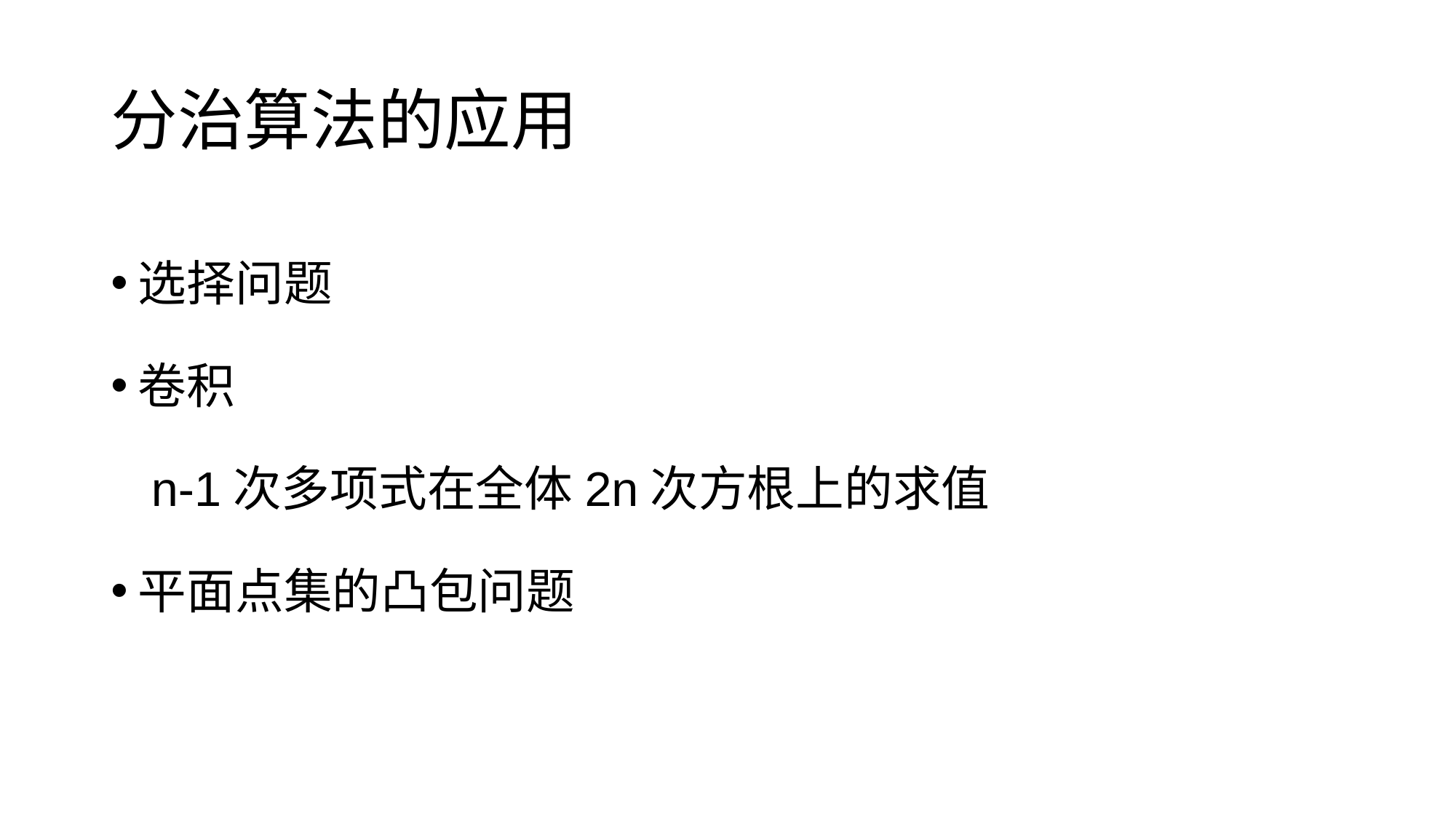

# 分治算法的应用
选择问题
卷积
   n-1次多项式在全体2n次方根上的求值
平面点集的凸包问题